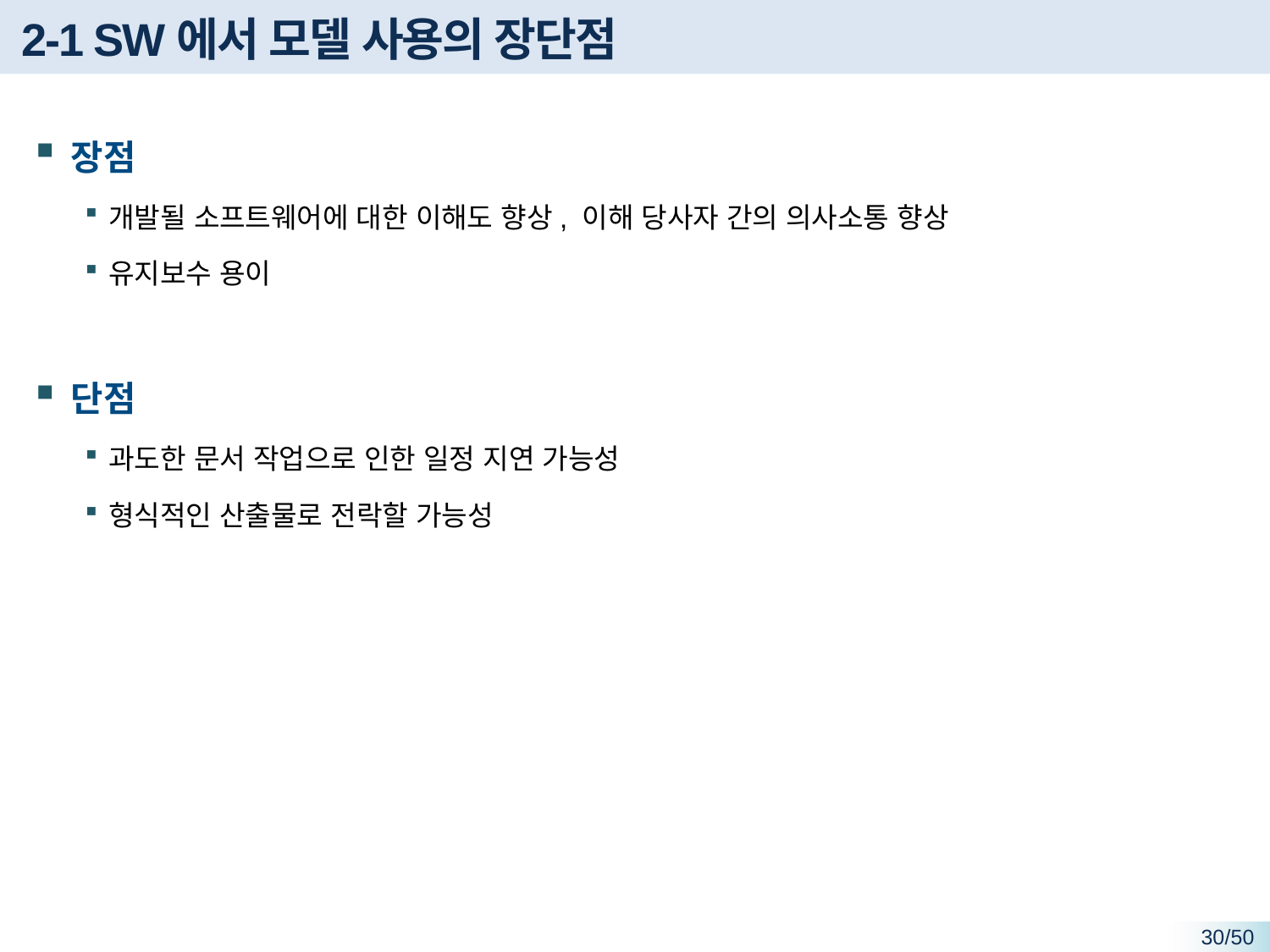

# 2-1 SW에서 모델 사용의 장단점
장점
개발될 소프트웨어에 대한 이해도 향상, 이해 당사자 간의 의사소통 향상
유지보수 용이

단점
과도한 문서 작업으로 인한 일정 지연 가능성
형식적인 산출물로 전락할 가능성